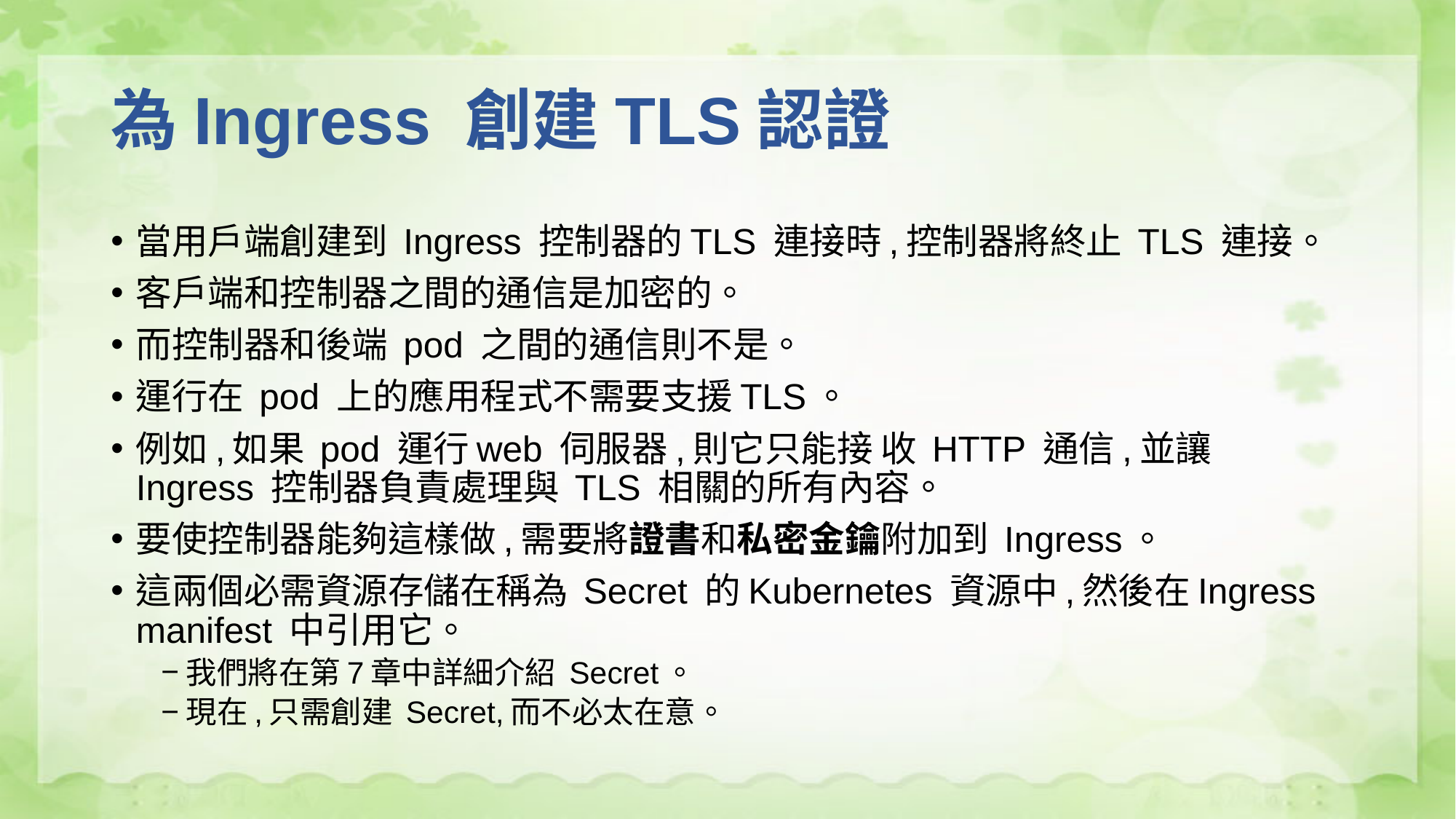

# 為Ingress 創建TLS認證
當用戶端創建到 Ingress 控制器的TLS 連接時,控制器將終止 TLS 連接。
客戶端和控制器之間的通信是加密的。
而控制器和後端 pod 之間的通信則不是。
運行在 pod 上的應用程式不需要支援TLS。
例如,如果 pod 運行web 伺服器,則它只能接 收 HTTP 通信,並讓 Ingress 控制器負責處理與 TLS 相關的所有內容。
要使控制器能夠這樣做,需要將證書和私密金鑰附加到 Ingress。
這兩個必需資源存儲在稱為 Secret 的Kubernetes 資源中,然後在Ingress manifest 中引用它。
我們將在第7章中詳細介紹 Secret。
現在,只需創建 Secret,而不必太在意。